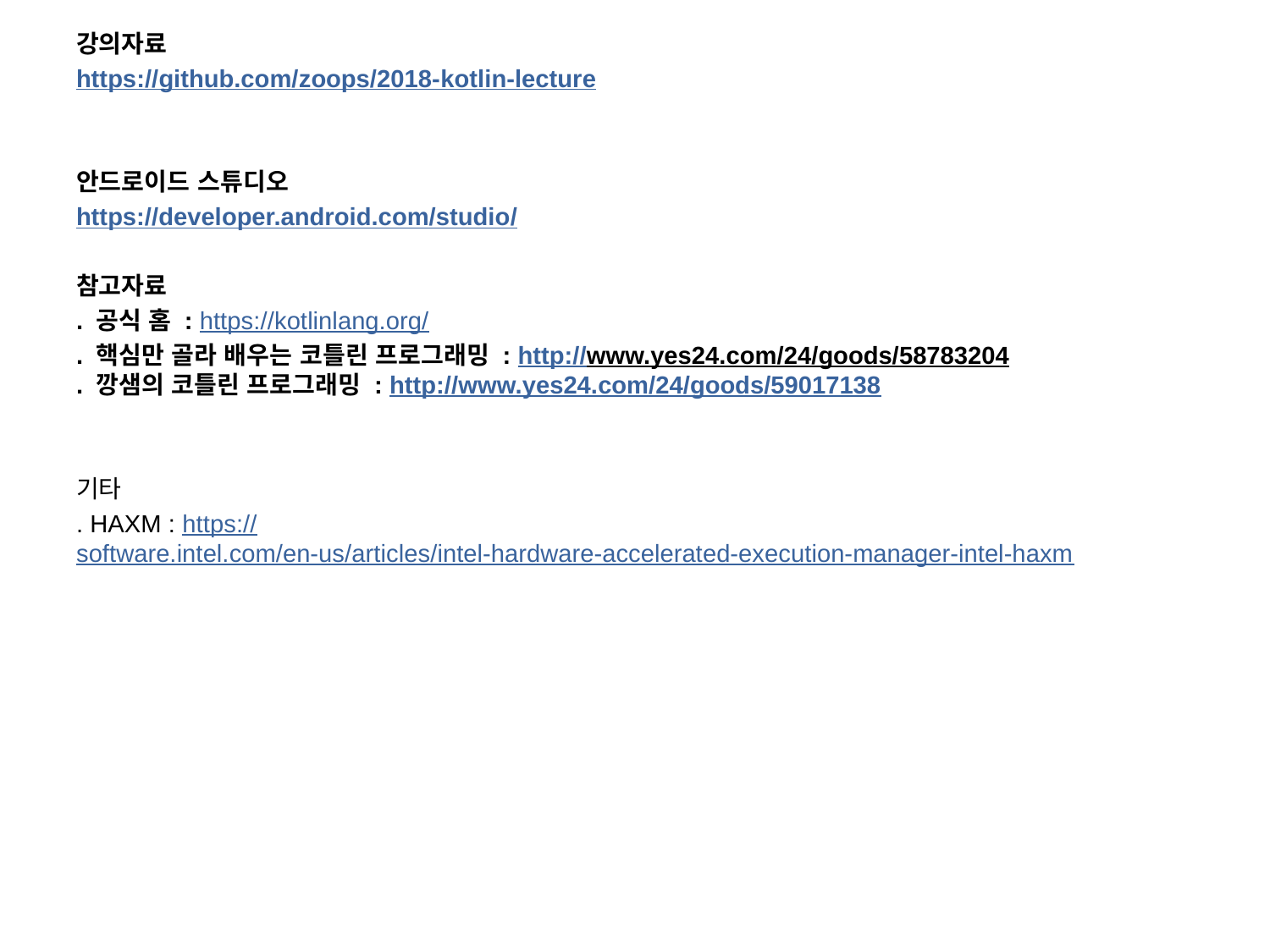

강의자료
https://github.com/zoops/2018-kotlin-lecture

안드로이드 스튜디오
https://developer.android.com/studio/

참고자료
. 공식 홈 : https://kotlinlang.org/
. 핵심만 골라 배우는 코틀린 프로그래밍 : http://www.yes24.com/24/goods/58783204
. 깡샘의 코틀린 프로그래밍 : http://www.yes24.com/24/goods/59017138

기타
. HAXM : https://software.intel.com/en-us/articles/intel-hardware-accelerated-execution-manager-intel-haxm